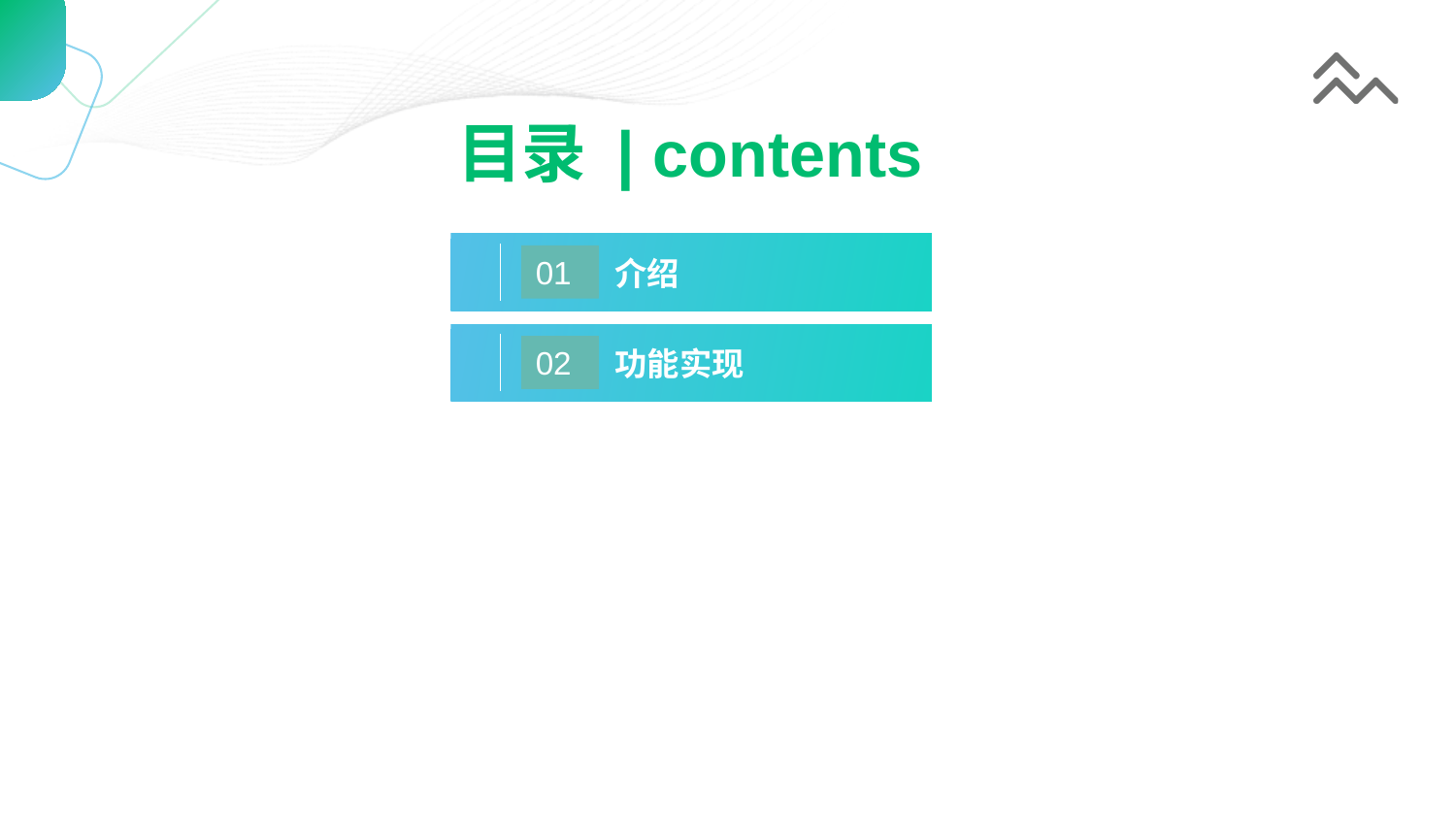

# 目录 | contents

01
介绍

02
功能实现